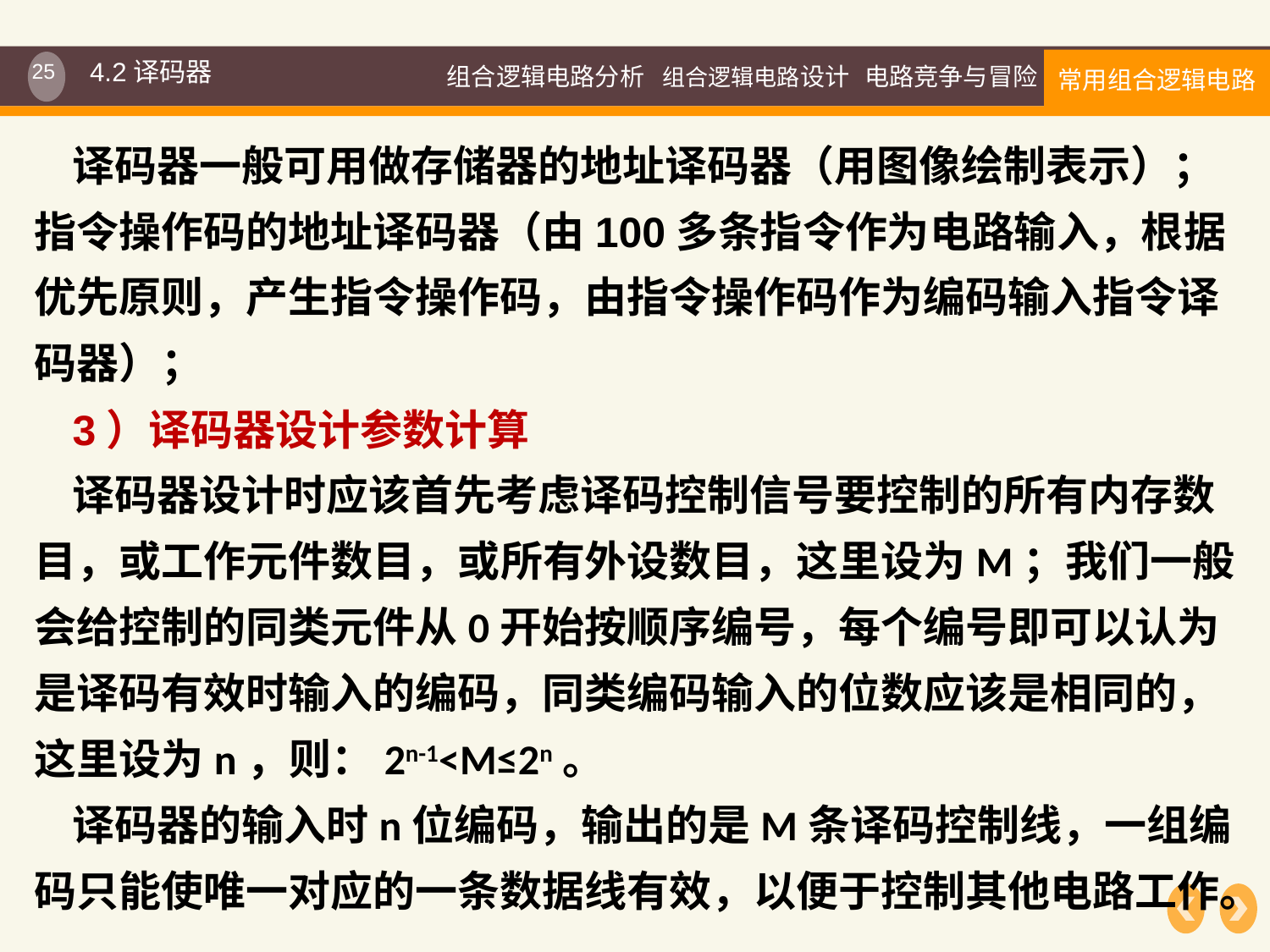

4.2译码器
译码器一般可用做存储器的地址译码器（用图像绘制表示）；指令操作码的地址译码器（由100多条指令作为电路输入，根据优先原则，产生指令操作码，由指令操作码作为编码输入指令译码器）；
3）译码器设计参数计算
译码器设计时应该首先考虑译码控制信号要控制的所有内存数目，或工作元件数目，或所有外设数目，这里设为M；我们一般会给控制的同类元件从0开始按顺序编号，每个编号即可以认为是译码有效时输入的编码，同类编码输入的位数应该是相同的，这里设为n，则：2n-1<M≤2n。
译码器的输入时n位编码，输出的是M条译码控制线，一组编码只能使唯一对应的一条数据线有效，以便于控制其他电路工作。